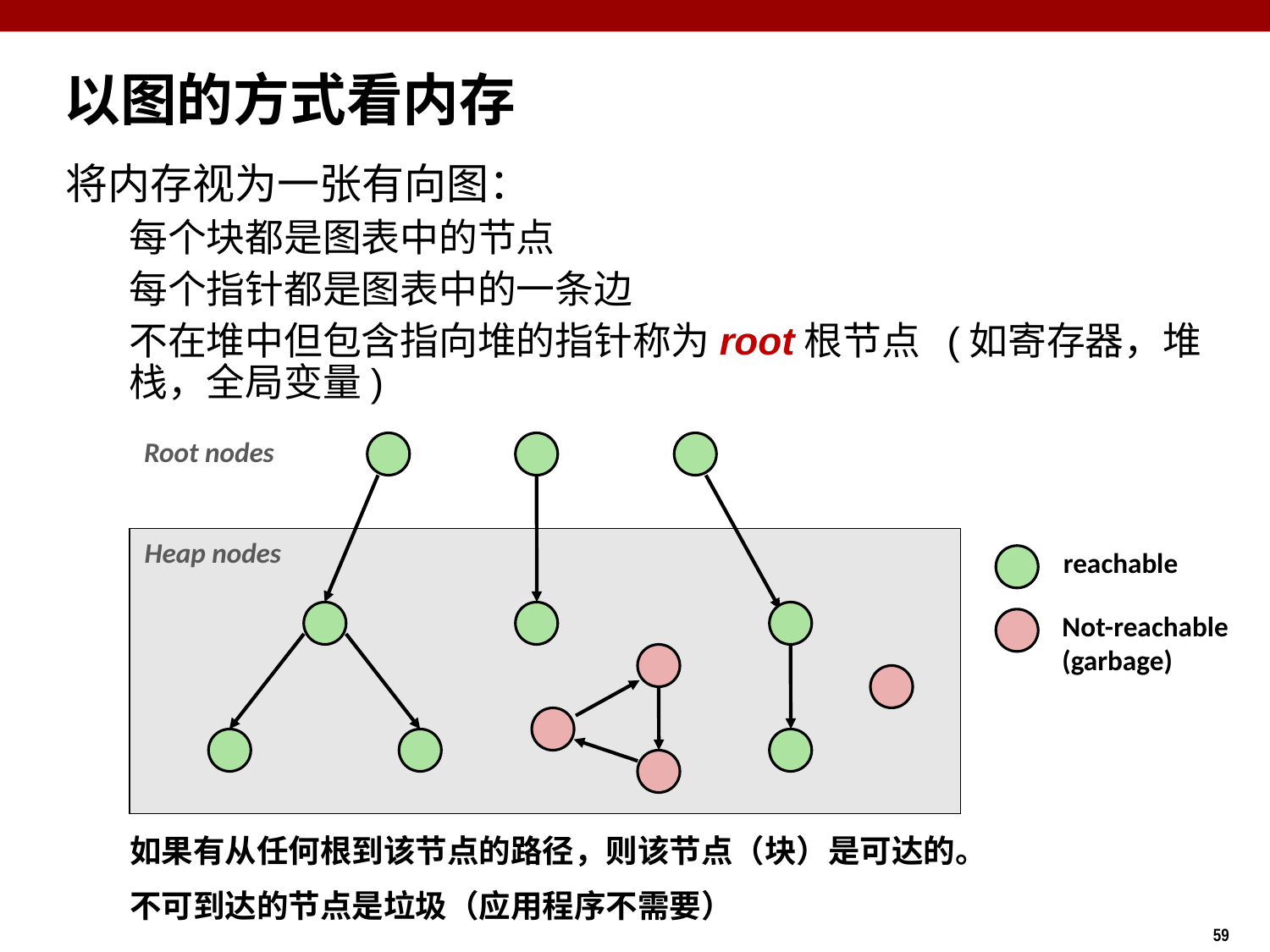

以图的方式看内存
将内存视为一张有向图：
每个块都是图表中的节点
每个指针都是图表中的一条边
不在堆中但包含指向堆的指针称为root根节点  (如寄存器，堆栈，全局变量)
Root nodes

Heap nodes
reachable

Not-reachable
(garbage)

如果有从任何根到该节点的路径，则该节点（块）是可达的。
不可到达的节点是垃圾（应用程序不需要）